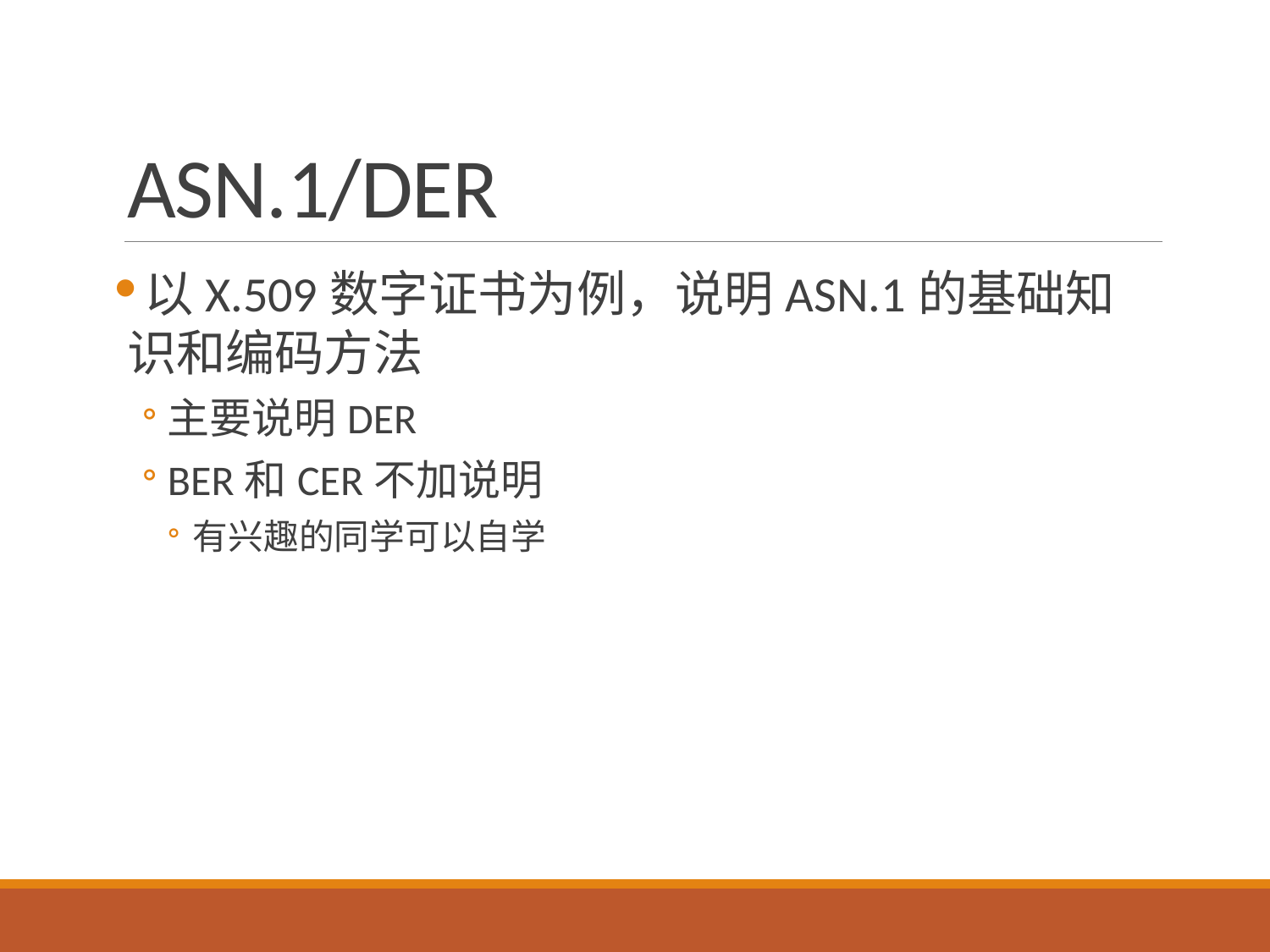

# ASN.1/DER
以X.509数字证书为例，说明ASN.1的基础知识和编码方法
主要说明DER
BER和CER不加说明
有兴趣的同学可以自学
7